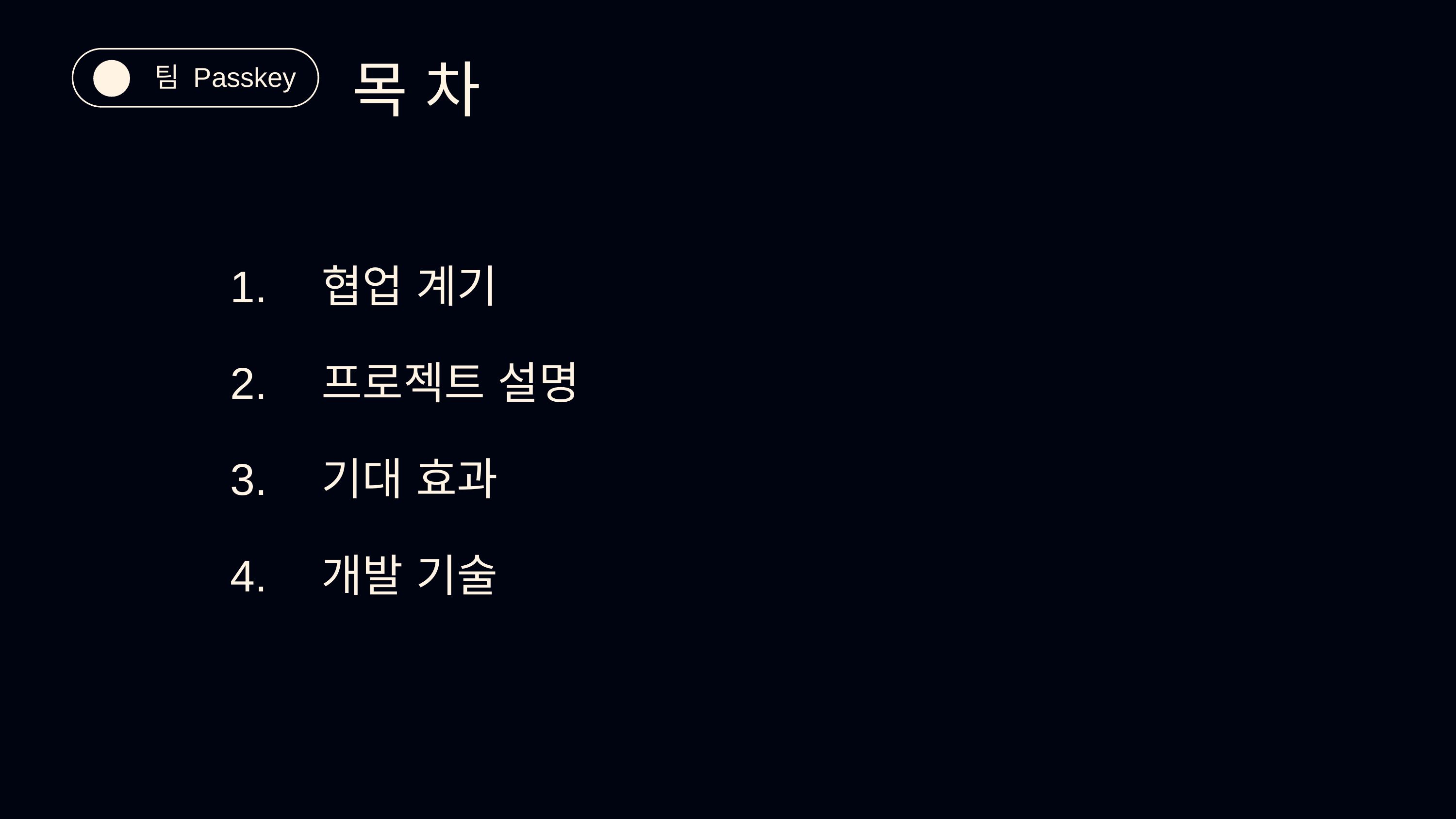

목 차

팀 Passkey
협업 계기
프로젝트 설명
기대 효과
개발 기술